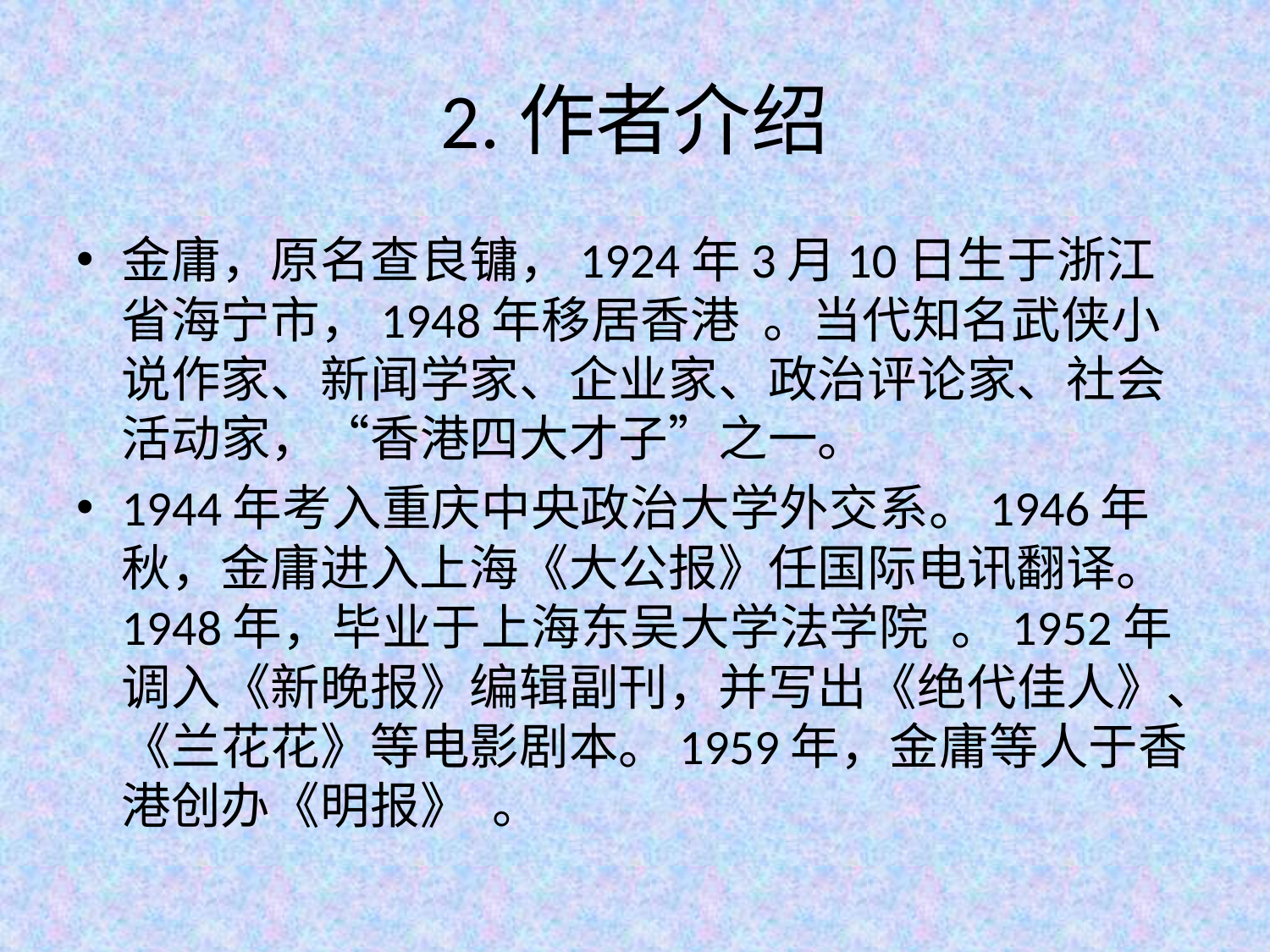

# 2.作者介绍
金庸，原名查良镛，1924年3月10日生于浙江省海宁市，1948年移居香港  。当代知名武侠小说作家、新闻学家、企业家、政治评论家、社会活动家，“香港四大才子”之一。
1944年考入重庆中央政治大学外交系。1946年秋，金庸进入上海《大公报》任国际电讯翻译。1948年，毕业于上海东吴大学法学院  。1952年调入《新晚报》编辑副刊，并写出《绝代佳人》、《兰花花》等电影剧本。1959年，金庸等人于香港创办《明报》  。